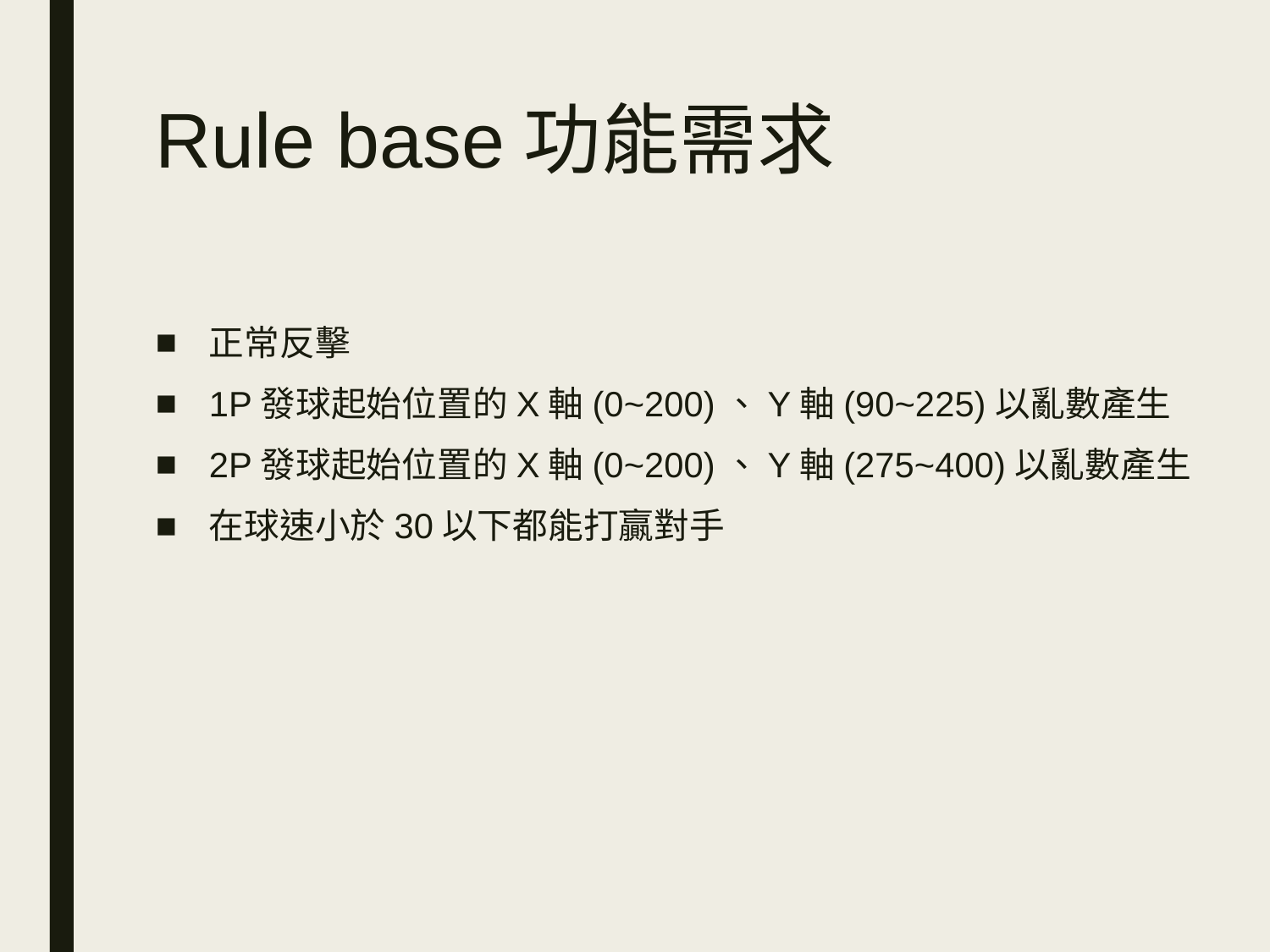

# Rule base功能需求
正常反擊
1P發球起始位置的X軸(0~200)、Y軸(90~225)以亂數產生
2P發球起始位置的X軸(0~200)、Y軸(275~400)以亂數產生
在球速小於30以下都能打贏對手